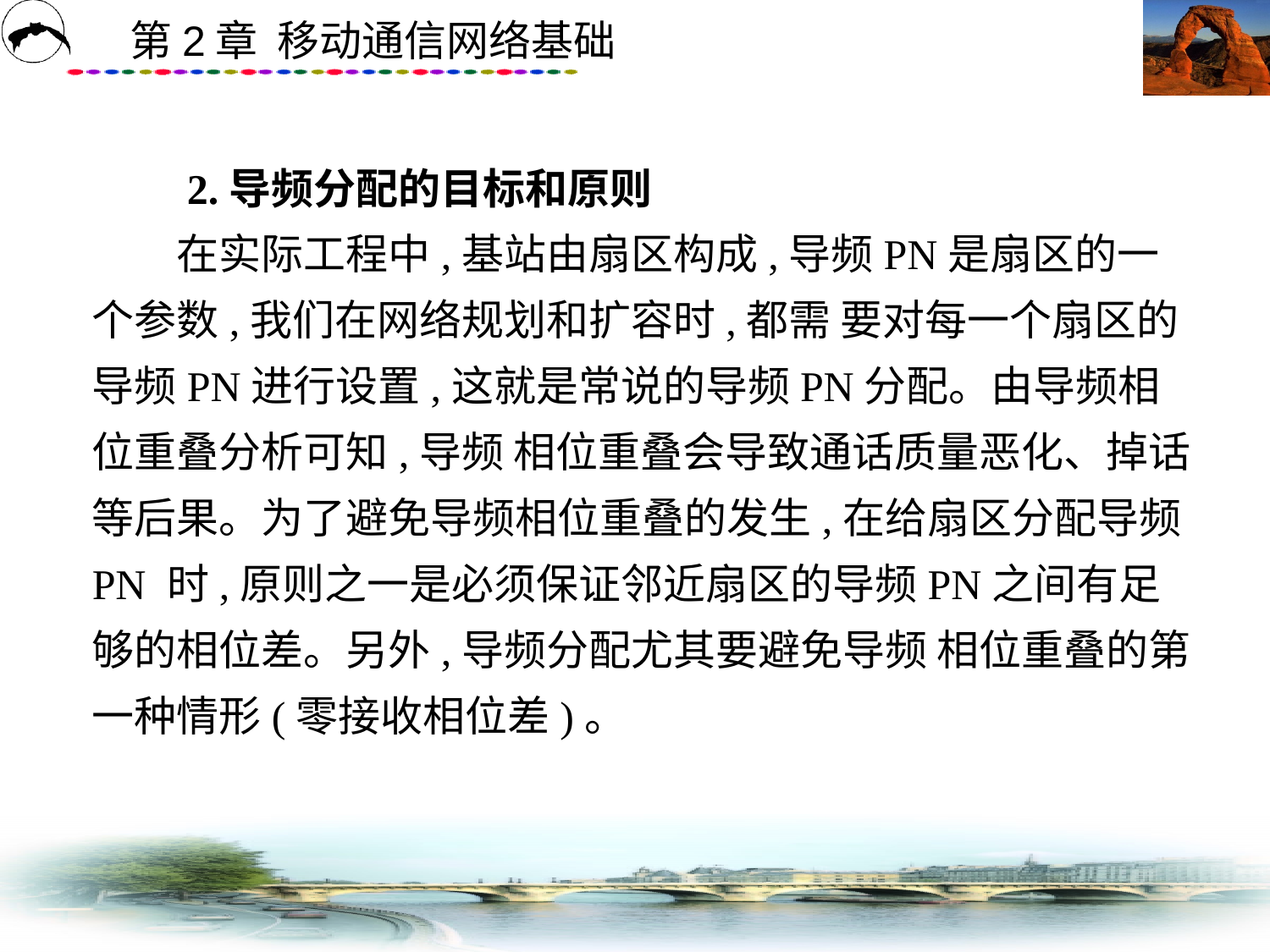

# 2.导频分配的目标和原则 　　在实际工程中,基站由扇区构成,导频PN是扇区的一个参数,我们在网络规划和扩容时,都需 要对每一个扇区的导频PN进行设置,这就是常说的导频PN分配。由导频相位重叠分析可知,导频 相位重叠会导致通话质量恶化、掉话等后果。为了避免导频相位重叠的发生,在给扇区分配导频PN 时,原则之一是必须保证邻近扇区的导频PN之间有足够的相位差。另外,导频分配尤其要避免导频 相位重叠的第一种情形(零接收相位差)。